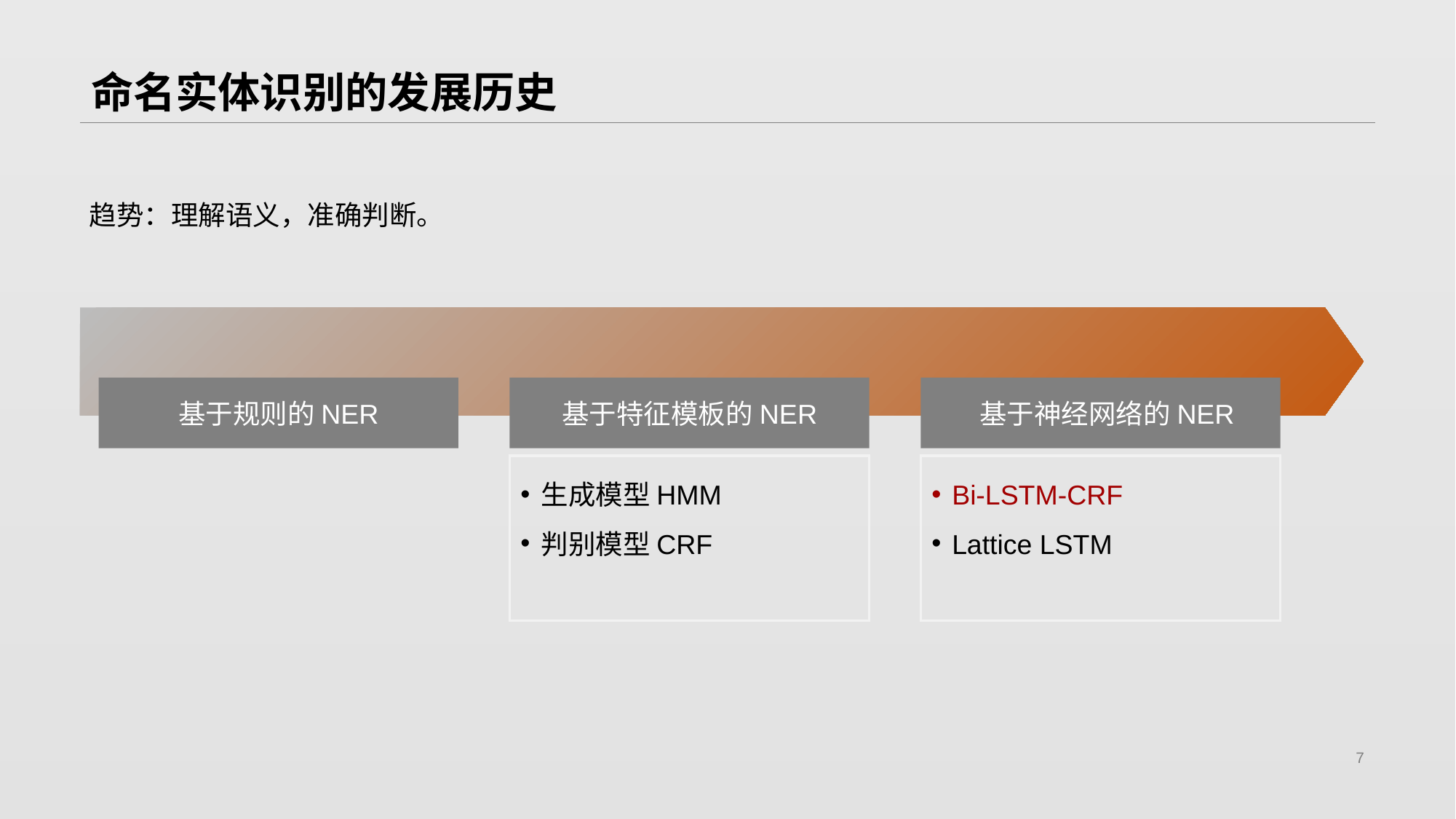

# 命名实体识别的发展历史
趋势：理解语义，准确判断。

基于规则的NER
基于特征模板的NER
生成模型HMM
判别模型CRF
 基于神经网络的NER
Bi-LSTM-CRF
Lattice LSTM
7